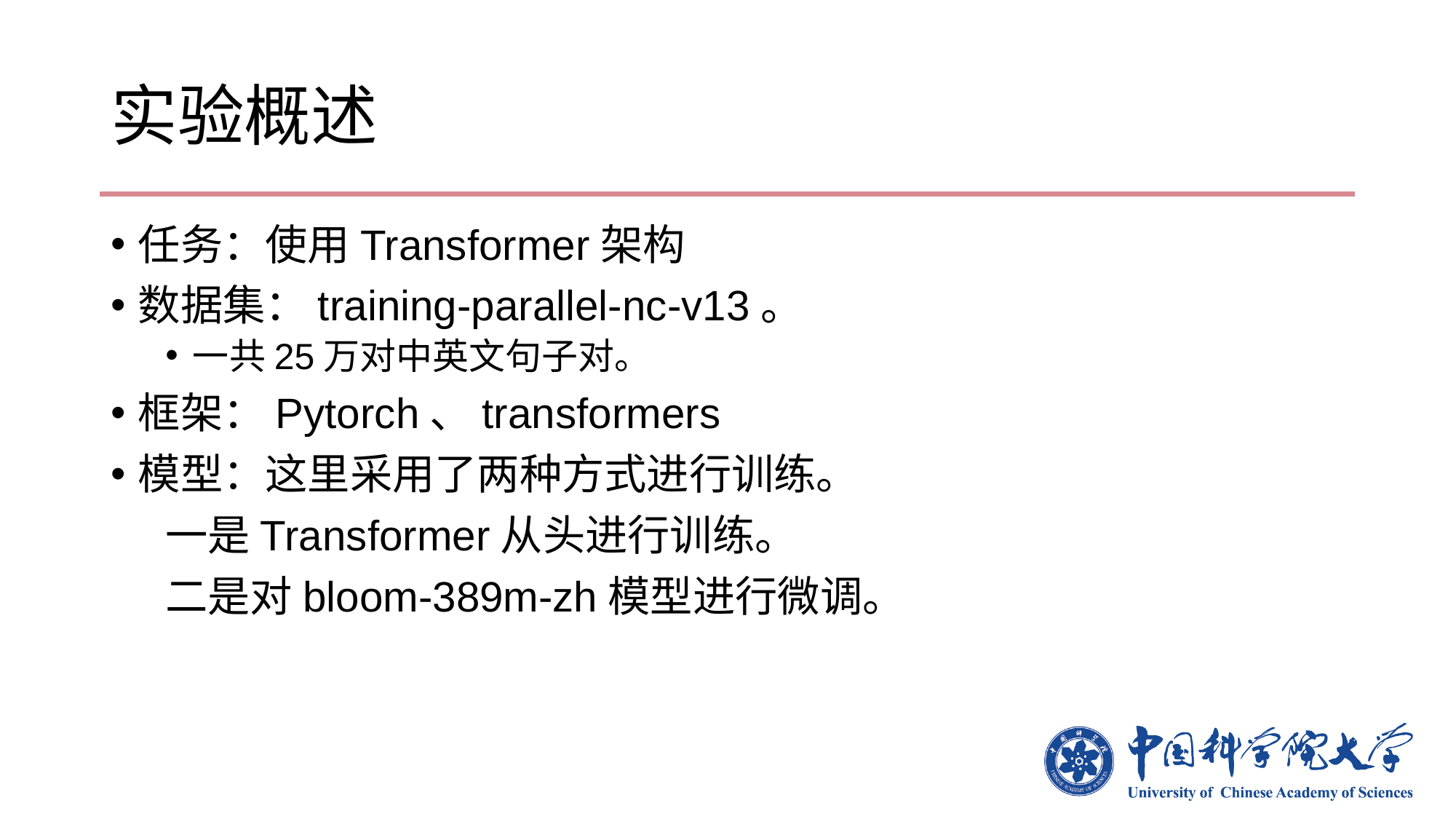

# 实验概述
任务：使用Transformer架构
数据集：training-parallel-nc-v13。
一共25万对中英文句子对。
框架：Pytorch、transformers
模型：这里采用了两种方式进行训练。
一是Transformer从头进行训练。
二是对bloom-389m-zh模型进行微调。